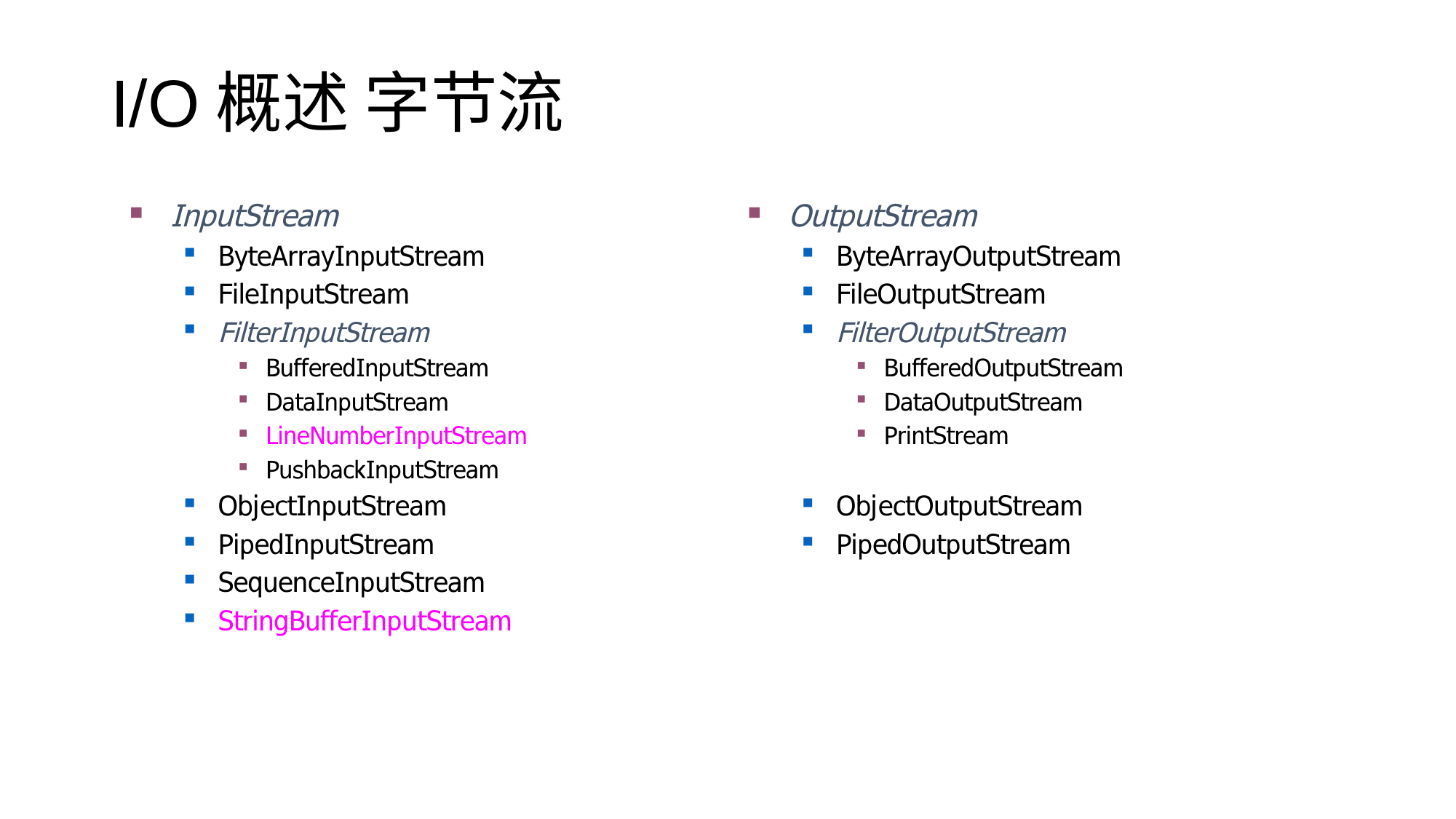

I/O概述 字节流
InputStream
ByteArrayInputStream
FileInputStream
FilterInputStream
BufferedInputStream
DataInputStream
LineNumberInputStream
PushbackInputStream
ObjectInputStream
PipedInputStream
SequenceInputStream
StringBufferInputStream
OutputStream
ByteArrayOutputStream
FileOutputStream
FilterOutputStream
BufferedOutputStream
DataOutputStream
PrintStream

ObjectOutputStream
PipedOutputStream